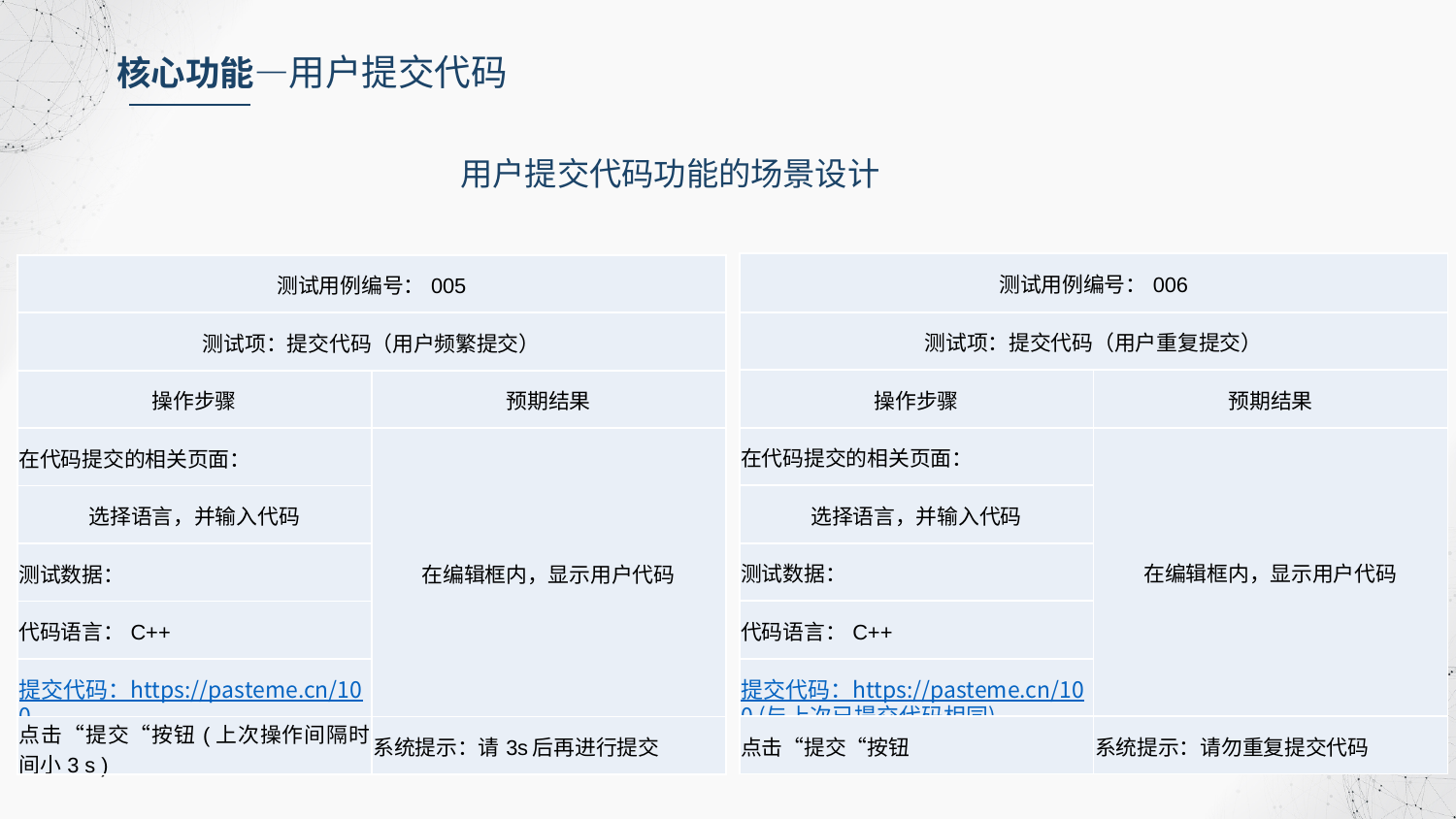

核心功能—用户提交代码

用户提交代码功能的场景设计

| 测试用例编号：006 |  |
| --- | --- |
| 测试项：提交代码（用户重复提交） |  |
| 操作步骤 | 预期结果 |
| 在代码提交的相关页面： | 在编辑框内，显示用户代码 |
| 选择语言，并输入代码 |  |
| 测试数据： |  |
| 代码语言：C++ |  |
| 提交代码：https://pasteme.cn/100 (与上次已提交代码相同) |  |
| 点击“提交“按钮 | 系统提示：请勿重复提交代码 |
| 测试用例编号：005 |  |
| --- | --- |
| 测试项：提交代码（用户频繁提交） |  |
| 操作步骤 | 预期结果 |
| 在代码提交的相关页面： | 在编辑框内，显示用户代码 |
| 选择语言，并输入代码 |  |
| 测试数据： |  |
| 代码语言：C++ |  |
| 提交代码：https://pasteme.cn/100 |  |
| 点击“提交“按钮(上次操作间隔时间小3 s ) | 系统提示：请3s后再进行提交 |